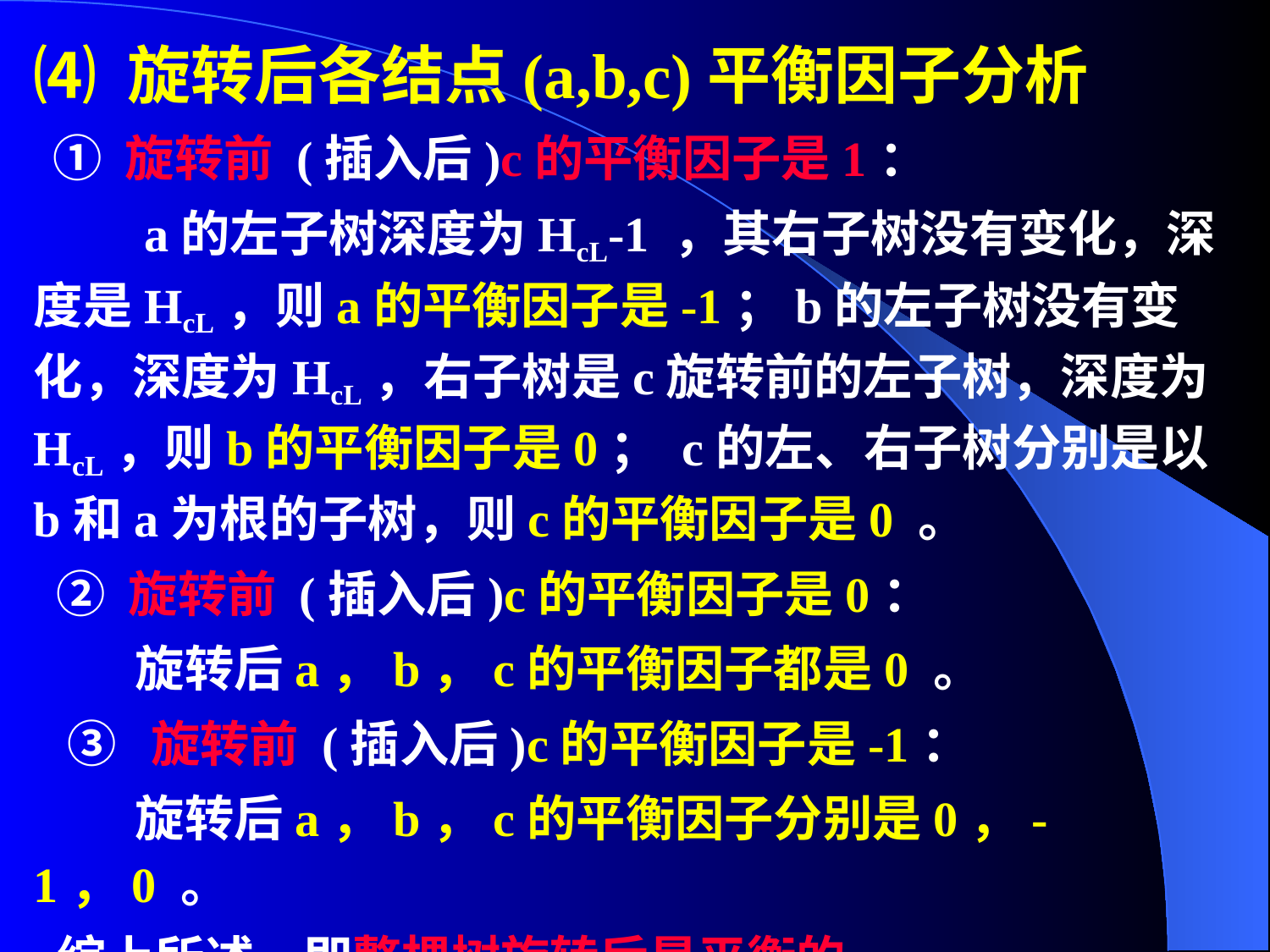

⑷ 旋转后各结点(a,b,c)平衡因子分析
  ① 旋转前 (插入后)c的平衡因子是1：
         a的左子树深度为HcL-1 ，其右子树没有变化，深度是HcL，则a的平衡因子是-1；b的左子树没有变化，深度为HcL，右子树是c旋转前的左子树，深度为HcL，则b的平衡因子是0； c的左、右子树分别是以b和a为根的子树，则c的平衡因子是0 。
  ② 旋转前 (插入后)c的平衡因子是0：
        旋转后a，b，c的平衡因子都是0 。
   ③  旋转前 (插入后)c的平衡因子是-1：
        旋转后a，b，c的平衡因子分别是0，-1，0 。
 综上所述，即整棵树旋转后是平衡的。